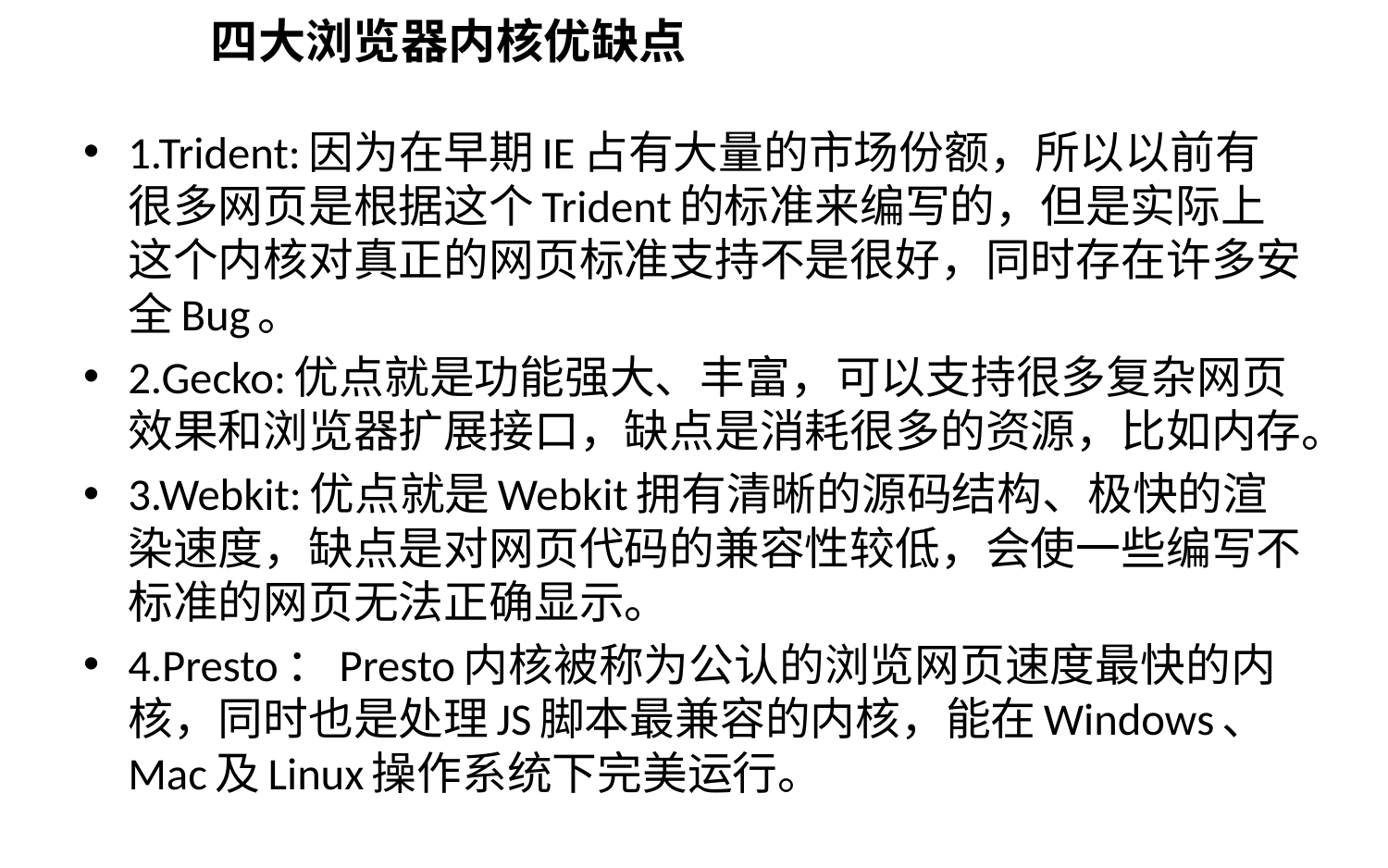

# 四大浏览器内核优缺点
1.Trident:因为在早期IE占有大量的市场份额，所以以前有很多网页是根据这个Trident的标准来编写的，但是实际上这个内核对真正的网页标准支持不是很好，同时存在许多安全Bug。
2.Gecko:优点就是功能强大、丰富，可以支持很多复杂网页效果和浏览器扩展接口，缺点是消耗很多的资源，比如内存。
3.Webkit:优点就是Webkit拥有清晰的源码结构、极快的渲染速度，缺点是对网页代码的兼容性较低，会使一些编写不标准的网页无法正确显示。
4.Presto：Presto内核被称为公认的浏览网页速度最快的内核，同时也是处理JS脚本最兼容的内核，能在Windows、Mac及Linux操作系统下完美运行。